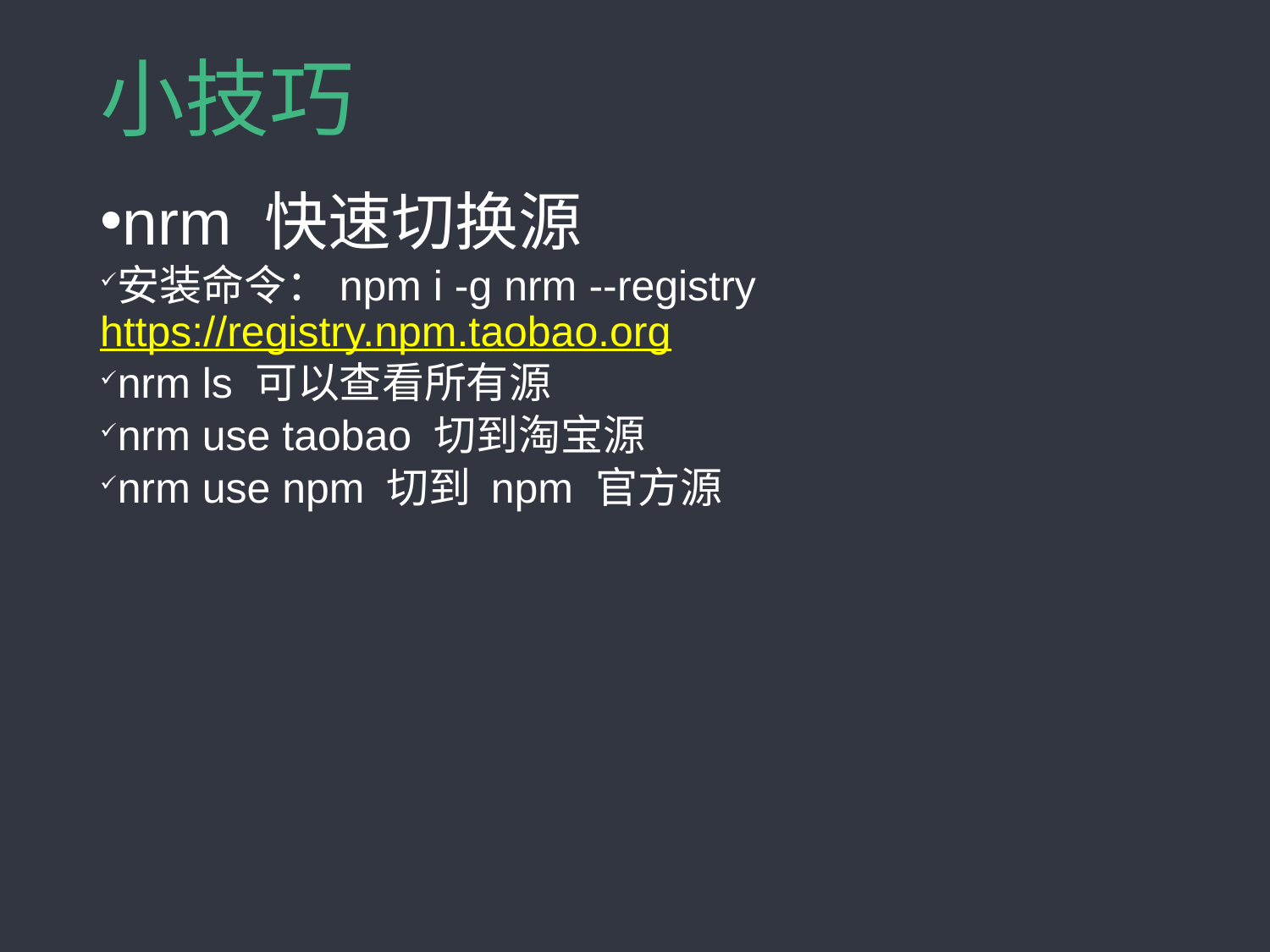

# 小技巧
nrm 快速切换源
安装命令：npm i -g nrm --registry https://registry.npm.taobao.org
nrm ls 可以查看所有源
nrm use taobao 切到淘宝源
nrm use npm 切到 npm 官方源